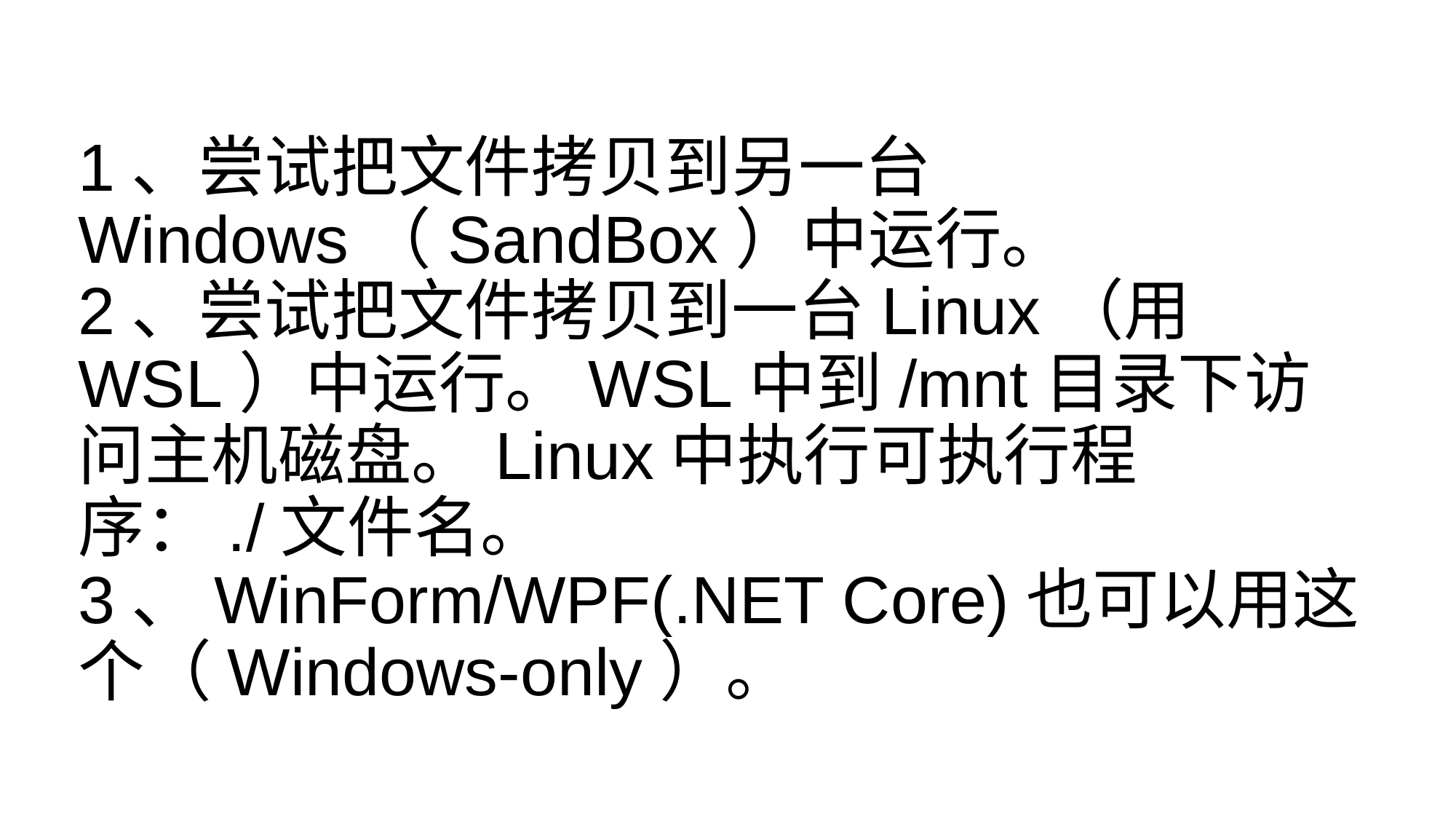

# 1、尝试把文件拷贝到另一台Windows（SandBox）中运行。 2、尝试把文件拷贝到一台Linux（用WSL）中运行。WSL中到/mnt目录下访问主机磁盘。Linux中执行可执行程序：./文件名。 3、WinForm/WPF(.NET Core)也可以用这个（Windows-only）。